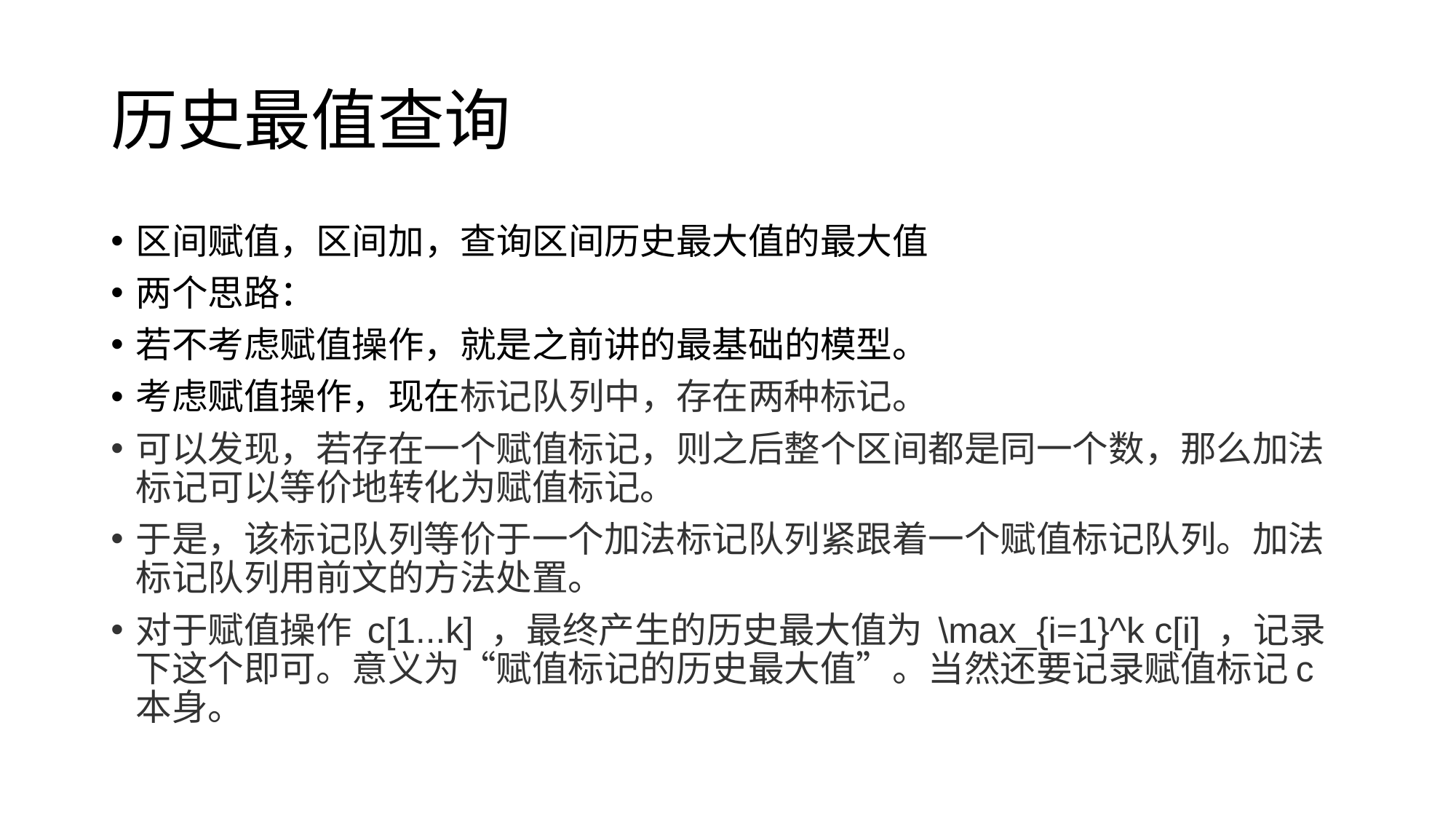

# 历史最值查询
区间赋值，区间加，查询区间历史最大值的最大值
两个思路：
若不考虑赋值操作，就是之前讲的最基础的模型。
考虑赋值操作，现在标记队列中，存在两种标记。
可以发现，若存在一个赋值标记，则之后整个区间都是同一个数，那么加法标记可以等价地转化为赋值标记。
于是，该标记队列等价于一个加法标记队列紧跟着一个赋值标记队列。加法标记队列用前文的方法处置。
对于赋值操作 c[1...k] ，最终产生的历史最大值为 \max_{i=1}^k c[i] ，记录下这个即可。意义为“赋值标记的历史最大值”。当然还要记录赋值标记c本身。